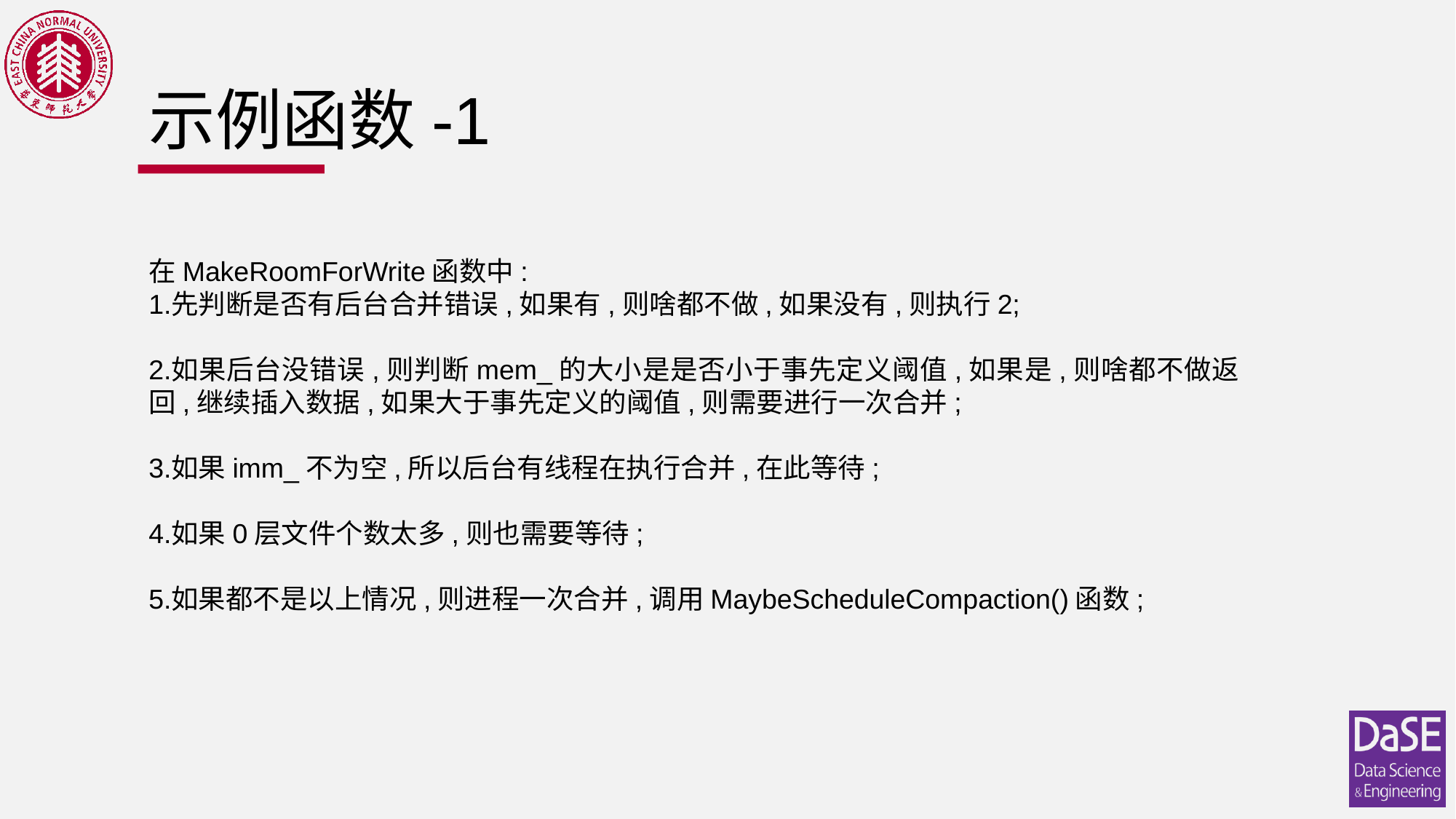

# 示例函数-1
在MakeRoomForWrite函数中:
先判断是否有后台合并错误,如果有,则啥都不做,如果没有,则执行2;

如果后台没错误,则判断mem_的大小是是否小于事先定义阈值,如果是,则啥都不做返回,继续插入数据,如果大于事先定义的阈值,则需要进行一次合并;

如果imm_不为空,所以后台有线程在执行合并,在此等待;

如果0层文件个数太多,则也需要等待;

如果都不是以上情况,则进程一次合并,调用MaybeScheduleCompaction()函数;